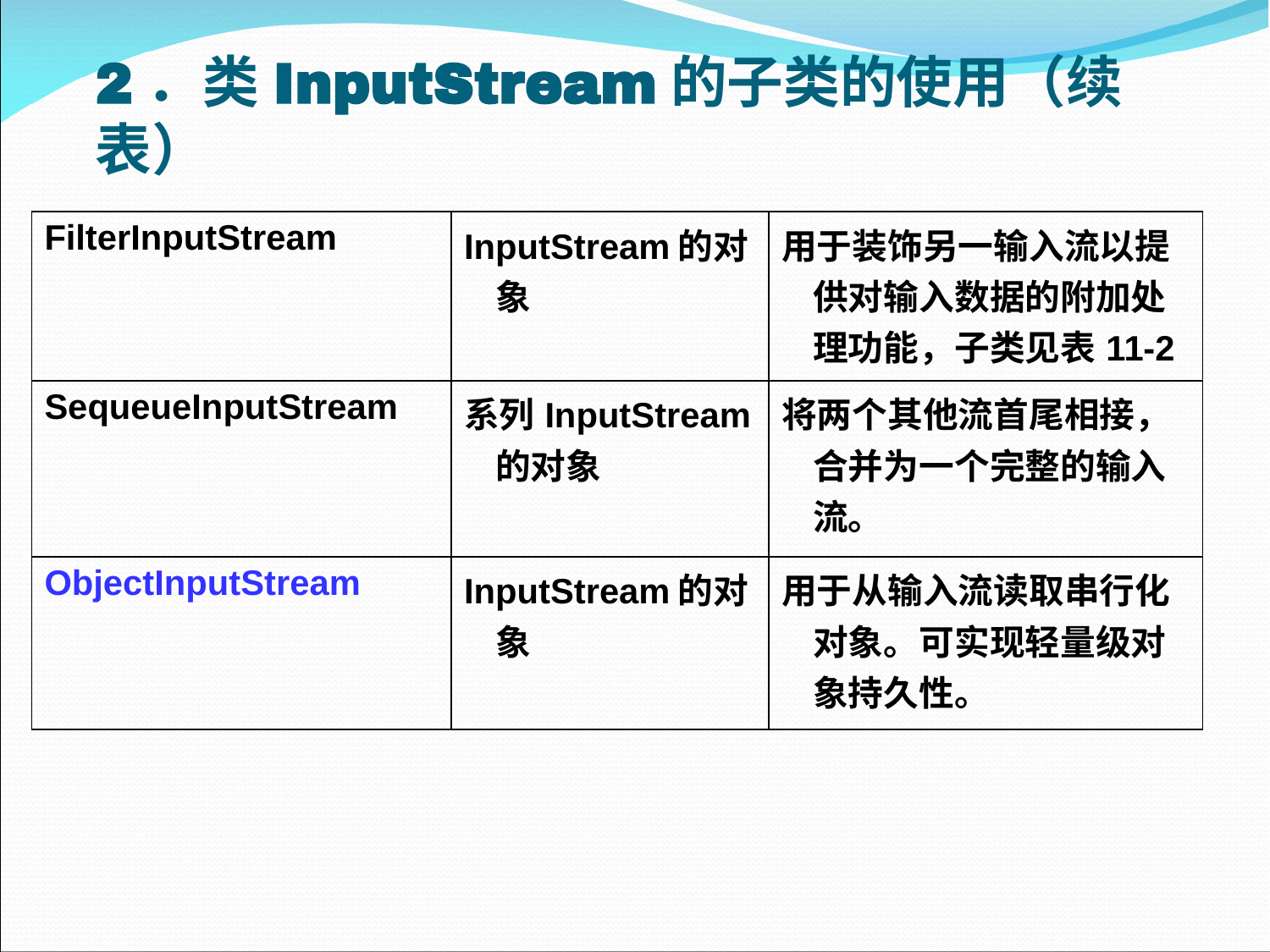

# 2．类InputStream的子类的使用（续表）
| FilterInputStream | InputStream的对象 | 用于装饰另一输入流以提供对输入数据的附加处理功能，子类见表11-2 |
| --- | --- | --- |
| SequeueInputStream | 系列InputStream的对象 | 将两个其他流首尾相接，合并为一个完整的输入流。 |
| ObjectInputStream | InputStream的对象 | 用于从输入流读取串行化对象。可实现轻量级对象持久性。 |